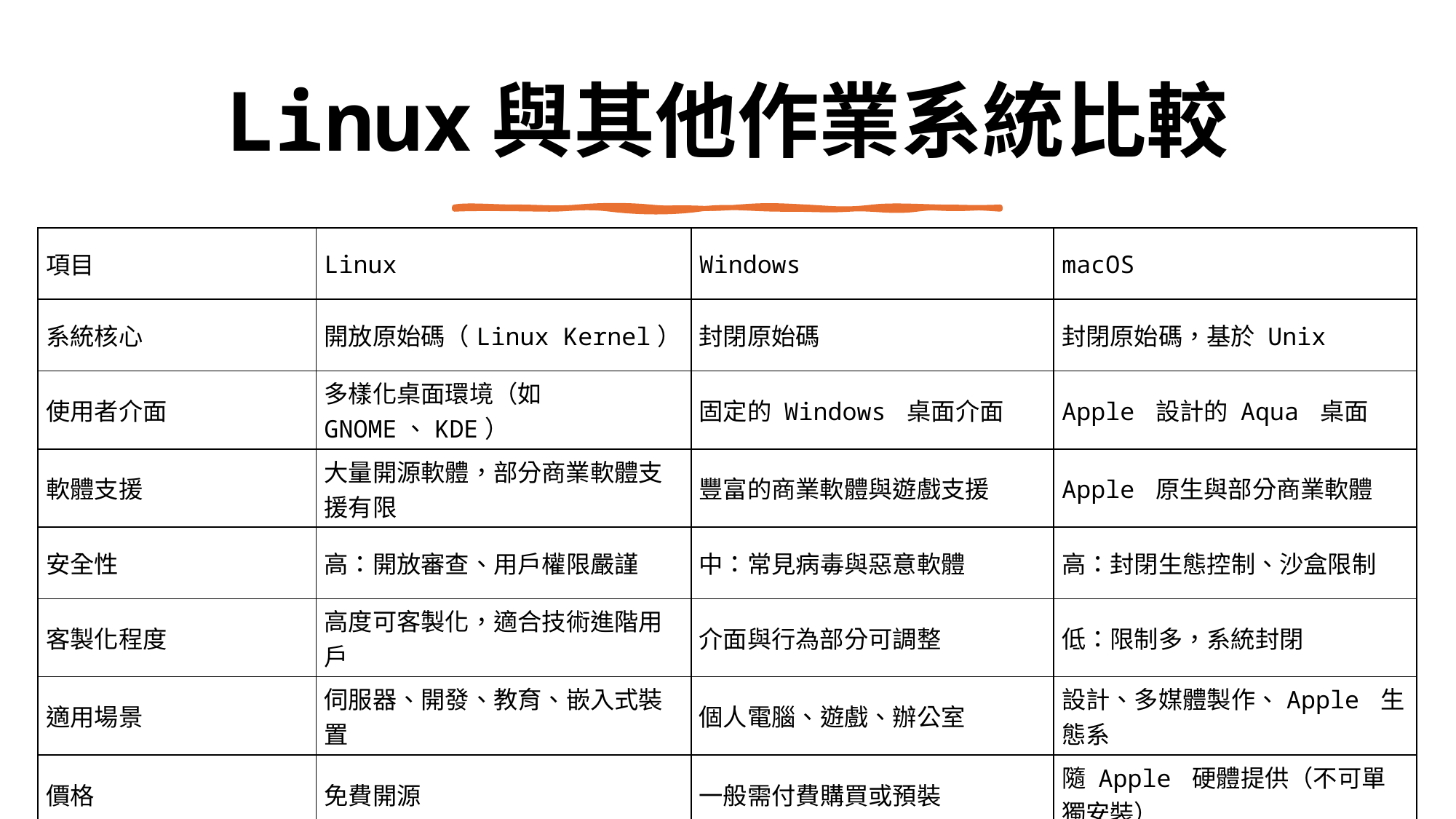

# Linux與其他作業系統比較

| 項目 | Linux | Windows | macOS |
| --- | --- | --- | --- |
| 系統核心 | 開放原始碼（Linux Kernel） | 封閉原始碼 | 封閉原始碼，基於 Unix |
| 使用者介面 | 多樣化桌面環境（如 GNOME、KDE） | 固定的 Windows 桌面介面 | Apple 設計的 Aqua 桌面 |
| 軟體支援 | 大量開源軟體，部分商業軟體支援有限 | 豐富的商業軟體與遊戲支援 | Apple 原生與部分商業軟體 |
| 安全性 | 高：開放審查、用戶權限嚴謹 | 中：常見病毒與惡意軟體 | 高：封閉生態控制、沙盒限制 |
| 客製化程度 | 高度可客製化，適合技術進階用戶 | 介面與行為部分可調整 | 低：限制多，系統封閉 |
| 適用場景 | 伺服器、開發、教育、嵌入式裝置 | 個人電腦、遊戲、辦公室 | 設計、多媒體製作、Apple 生態系 |
| 價格 | 免費開源 | 一般需付費購買或預裝 | 隨 Apple 硬體提供（不可單獨安裝） |